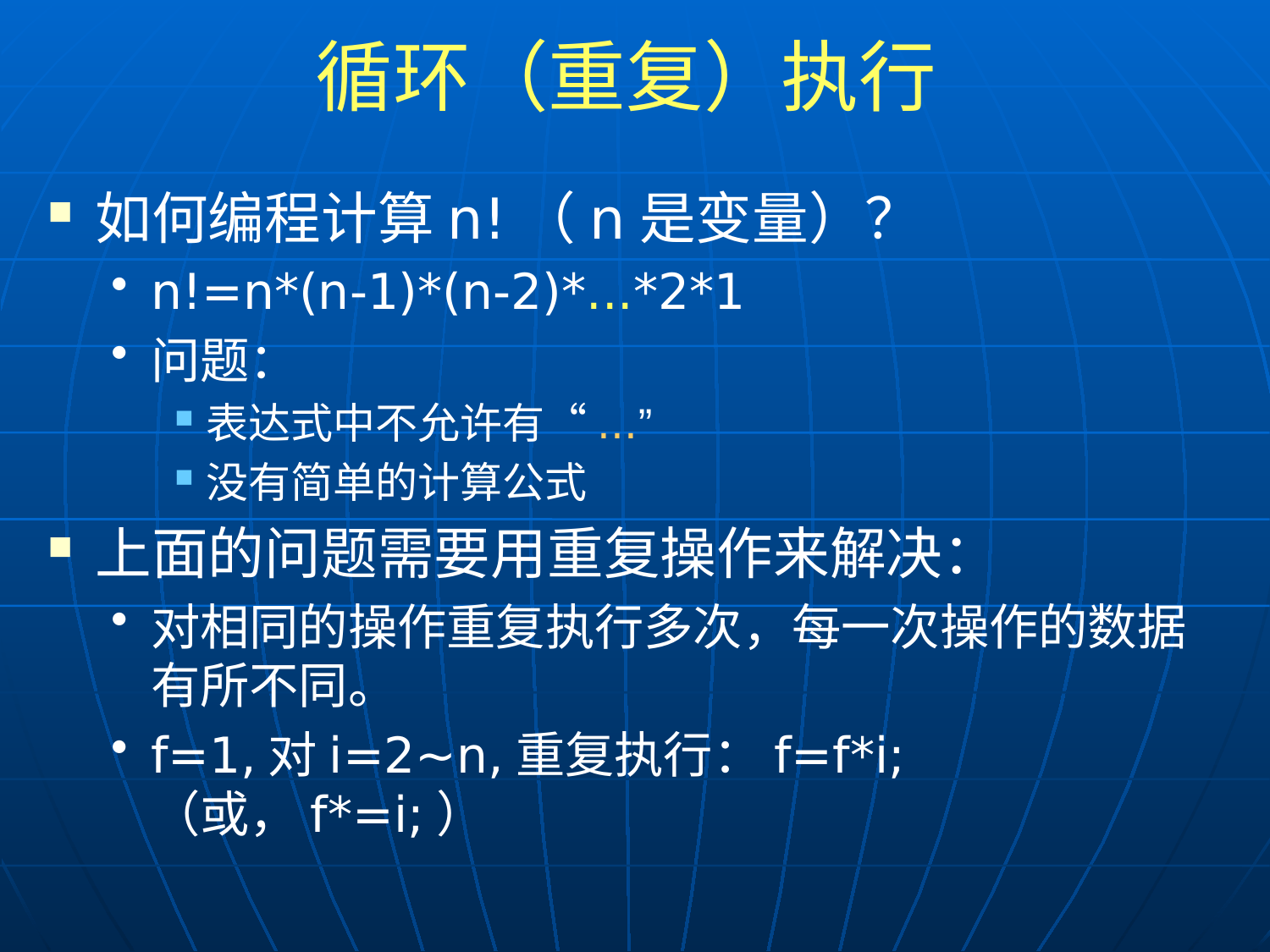

# 循环（重复）执行
如何编程计算n!（n是变量）？
n!=n*(n-1)*(n-2)*...*2*1
问题：
表达式中不允许有“...”
没有简单的计算公式
上面的问题需要用重复操作来解决：
对相同的操作重复执行多次，每一次操作的数据有所不同。
f=1,对i=2~n,重复执行：f=f*i;（或，f*=i;）